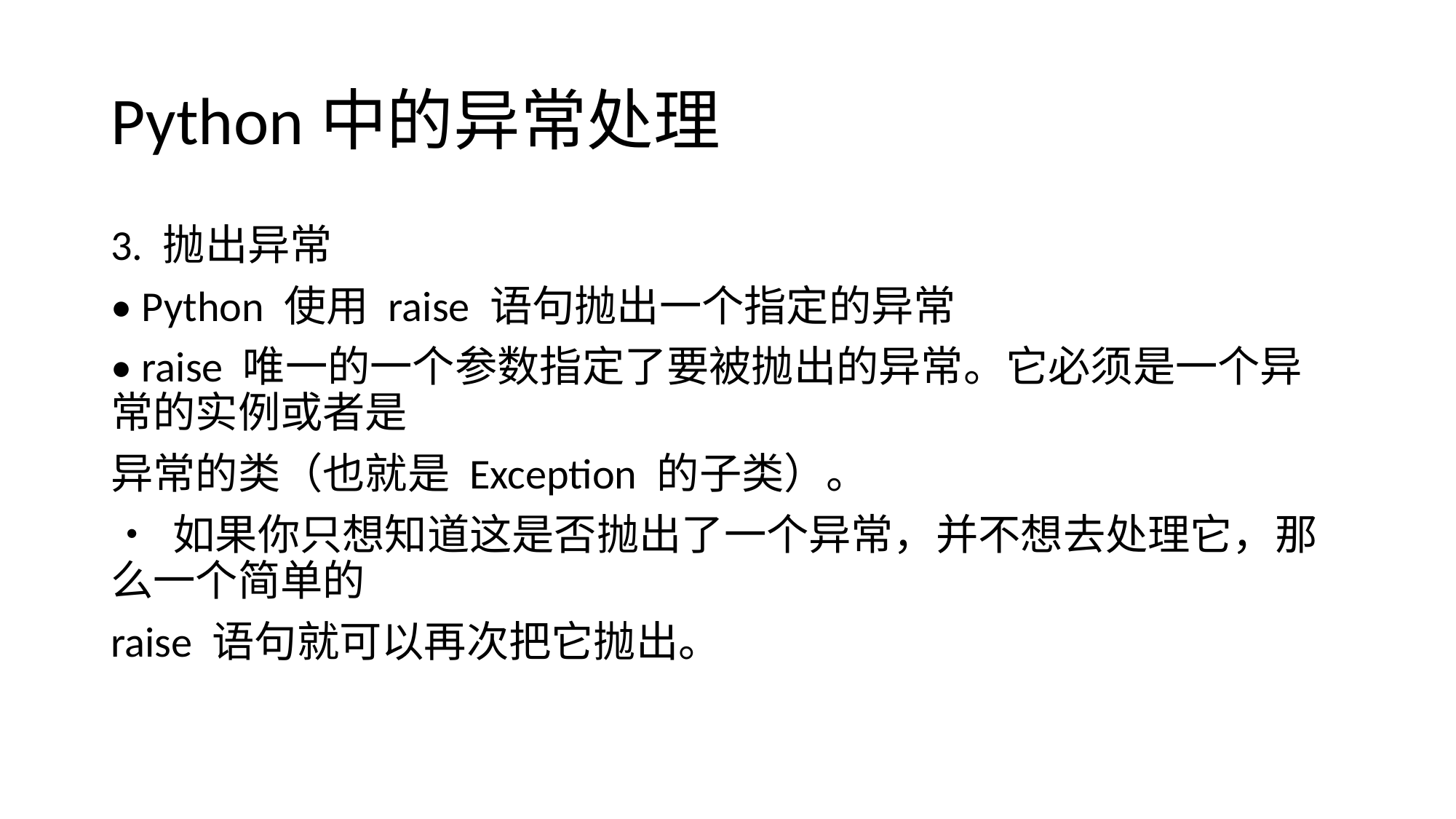

# Python中的异常处理
3. 抛出异常
• Python 使用 raise 语句抛出一个指定的异常
• raise 唯一的一个参数指定了要被抛出的异常。它必须是一个异常的实例或者是
异常的类（也就是 Exception 的子类）。
• 如果你只想知道这是否抛出了一个异常，并不想去处理它，那么一个简单的
raise 语句就可以再次把它抛出。